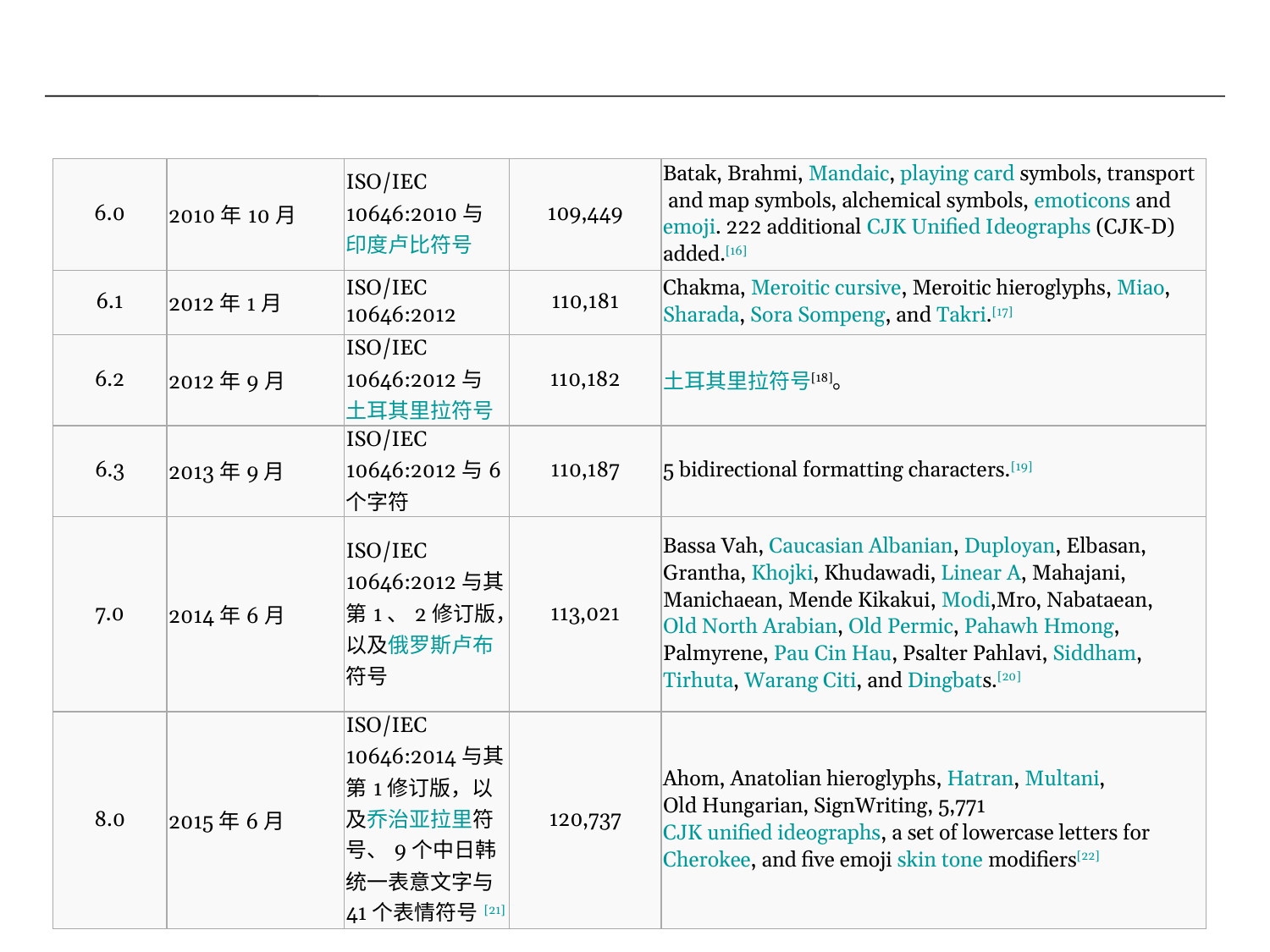

#
| 6.0 | 2010年10月 | ISO/IEC 10646:2010与印度卢比符号 | 109,449 | Batak, Brahmi, Mandaic, playing card symbols, transport and map symbols, alchemical symbols, emoticons and emoji. 222 additional CJK Unified Ideographs (CJK-D) added.[16] |
| --- | --- | --- | --- | --- |
| 6.1 | 2012年1月 | ISO/IEC 10646:2012 | 110,181 | Chakma, Meroitic cursive, Meroitic hieroglyphs, Miao, Sharada, Sora Sompeng, and Takri.[17] |
| 6.2 | 2012年9月 | ISO/IEC 10646:2012与土耳其里拉符号 | 110,182 | 土耳其里拉符号[18]。 |
| 6.3 | 2013年9月 | ISO/IEC 10646:2012与6个字符 | 110,187 | 5 bidirectional formatting characters.[19] |
| 7.0 | 2014年6月 | ISO/IEC 10646:2012与其第1、2修订版，以及俄罗斯卢布符号 | 113,021 | Bassa Vah, Caucasian Albanian, Duployan, Elbasan, Grantha, Khojki, Khudawadi, Linear A, Mahajani, Manichaean, Mende Kikakui, Modi,Mro, Nabataean, Old North Arabian, Old Permic, Pahawh Hmong, Palmyrene, Pau Cin Hau, Psalter Pahlavi, Siddham, Tirhuta, Warang Citi, and Dingbats.[20] |
| 8.0 | 2015年6月 | ISO/IEC 10646:2014与其第1修订版，以及乔治亚拉里符号、9个中日韩统一表意文字与41个表情符号[21] | 120,737 | Ahom, Anatolian hieroglyphs, Hatran, Multani, Old Hungarian, SignWriting, 5,771 CJK unified ideographs, a set of lowercase letters for Cherokee, and five emoji skin tone modifiers[22] |